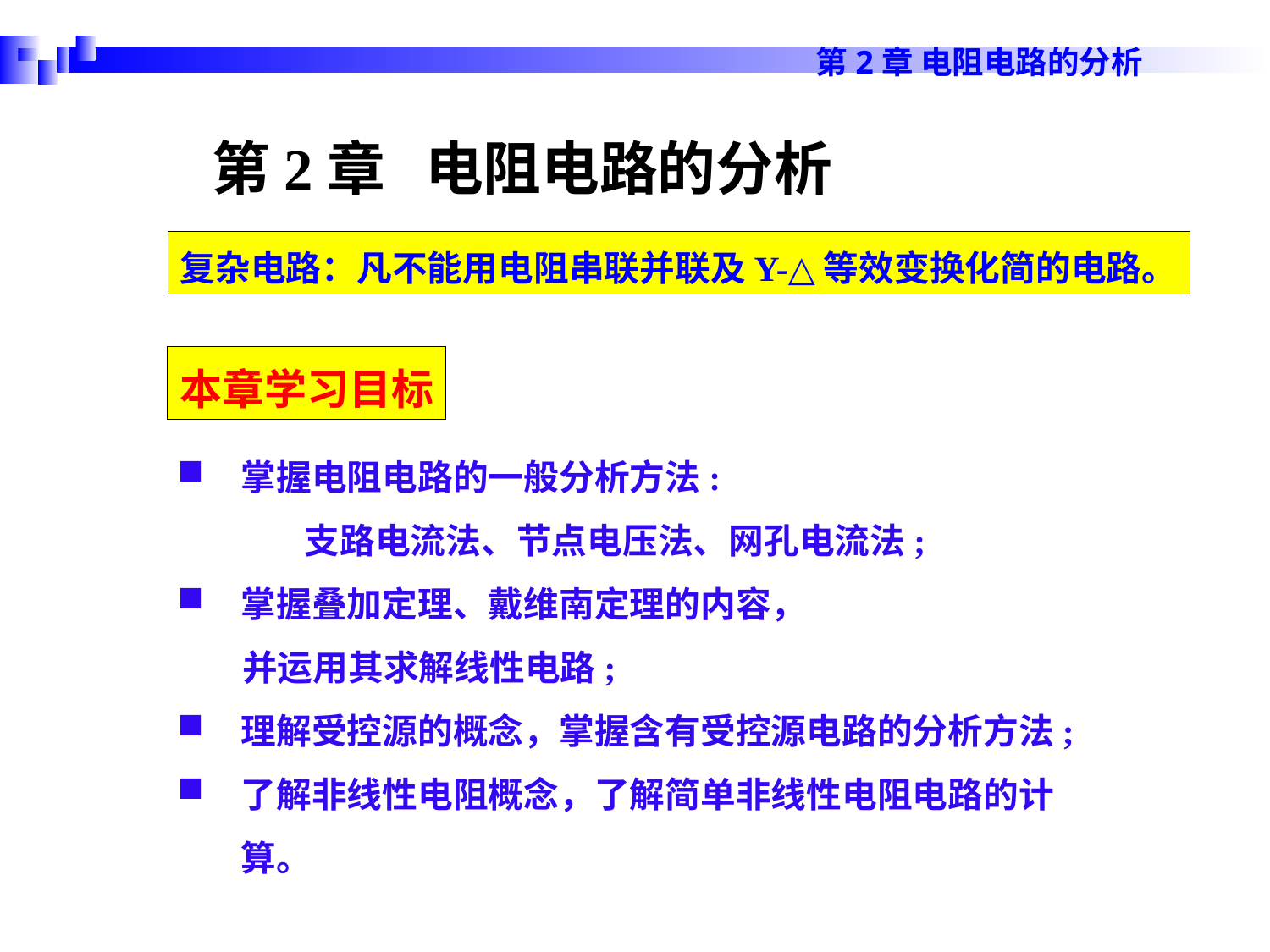

# 第2章   电阻电路的分析
复杂电路：凡不能用电阻串联并联及Y-△等效变换化简的电路。
本章学习目标
掌握电阻电路的一般分析方法:
	支路电流法、节点电压法、网孔电流法;
掌握叠加定理、戴维南定理的内容，
       并运用其求解线性电路;
理解受控源的概念，掌握含有受控源电路的分析方法;
了解非线性电阻概念，了解简单非线性电阻电路的计算。